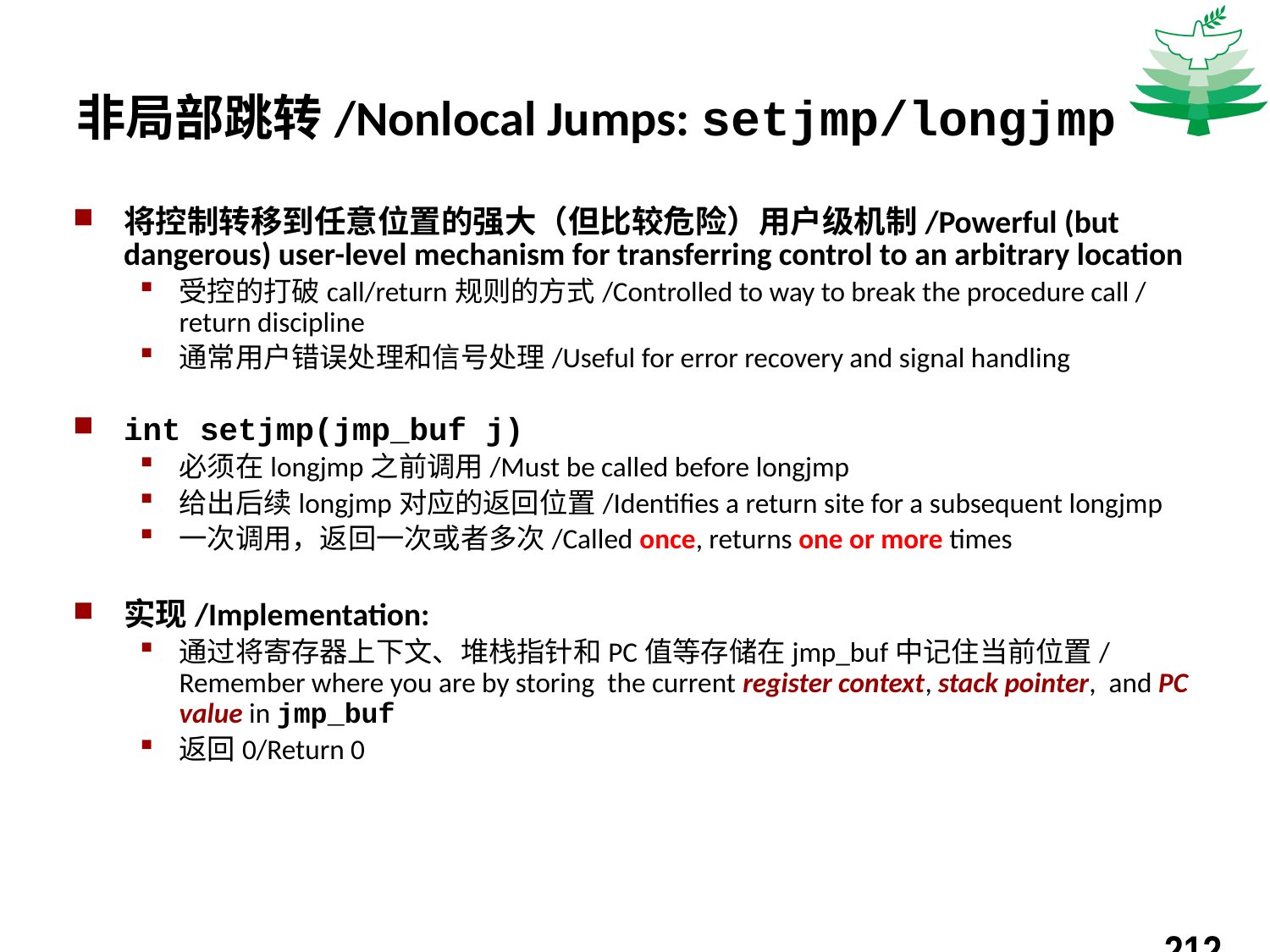

# 非局部跳转/Nonlocal Jumps: setjmp/longjmp
将控制转移到任意位置的强大（但比较危险）用户级机制/Powerful (but dangerous) user-level mechanism for transferring control to an arbitrary location
受控的打破call/return规则的方式/Controlled to way to break the procedure call / return discipline
通常用户错误处理和信号处理/Useful for error recovery and signal handling

int setjmp(jmp_buf j)
必须在longjmp之前调用/Must be called before longjmp
给出后续longjmp对应的返回位置/Identifies a return site for a subsequent longjmp
一次调用，返回一次或者多次/Called once, returns one or more times

实现/Implementation:
通过将寄存器上下文、堆栈指针和PC值等存储在jmp_buf中记住当前位置/Remember where you are by storing  the current register context, stack pointer,  and PC value in jmp_buf
返回0/Return 0